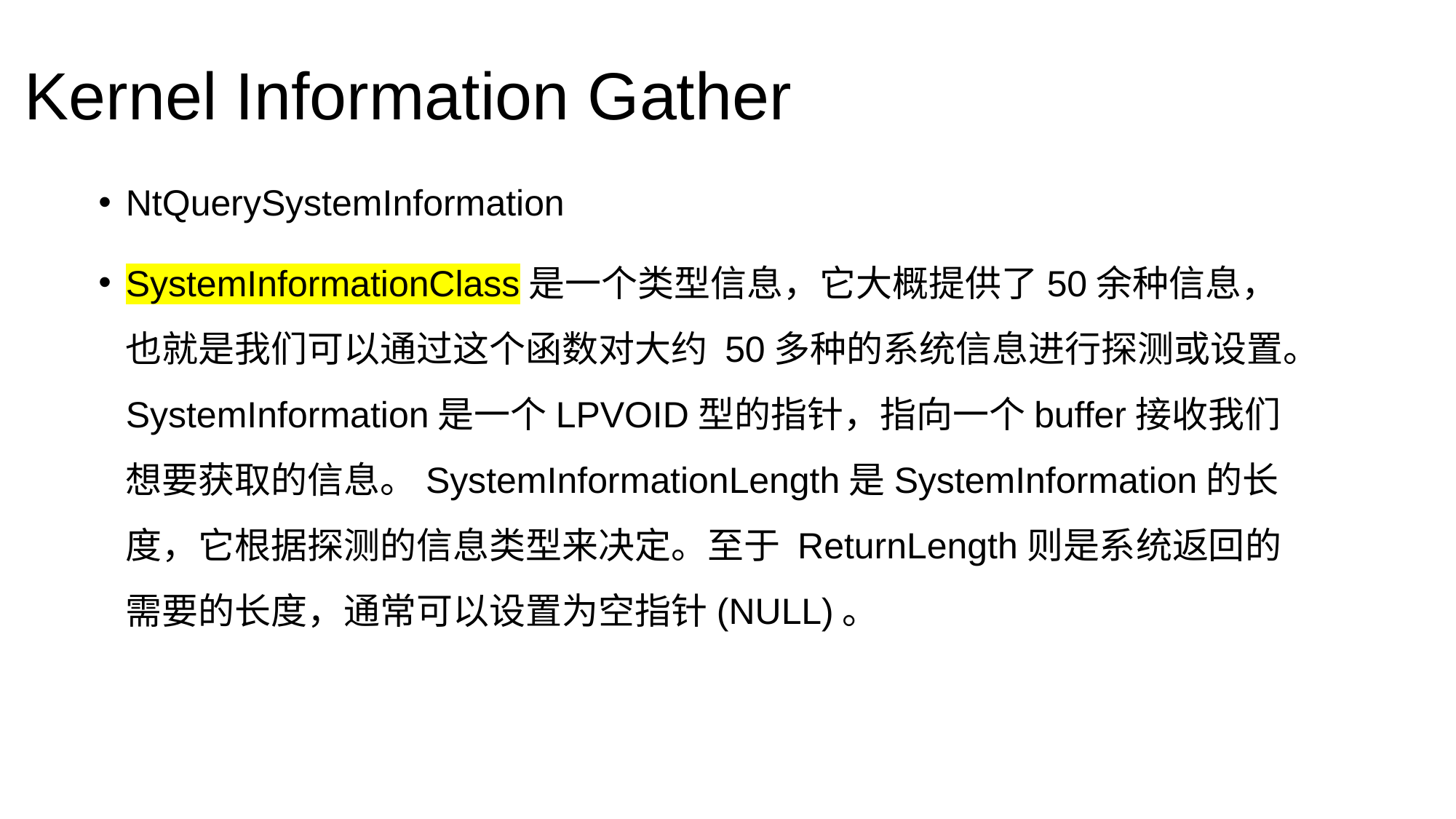

# Kernel Information Gather
NtQuerySystemInformation
SystemInformationClass是一个类型信息，它大概提供了50余种信息，也就是我们可以通过这个函数对大约 50多种的系统信息进行探测或设置。SystemInformation是一个LPVOID型的指针，指向一个buffer接收我们想要获取的信息。SystemInformationLength是SystemInformation的长度，它根据探测的信息类型来决定。至于 ReturnLength则是系统返回的需要的长度，通常可以设置为空指针(NULL)。